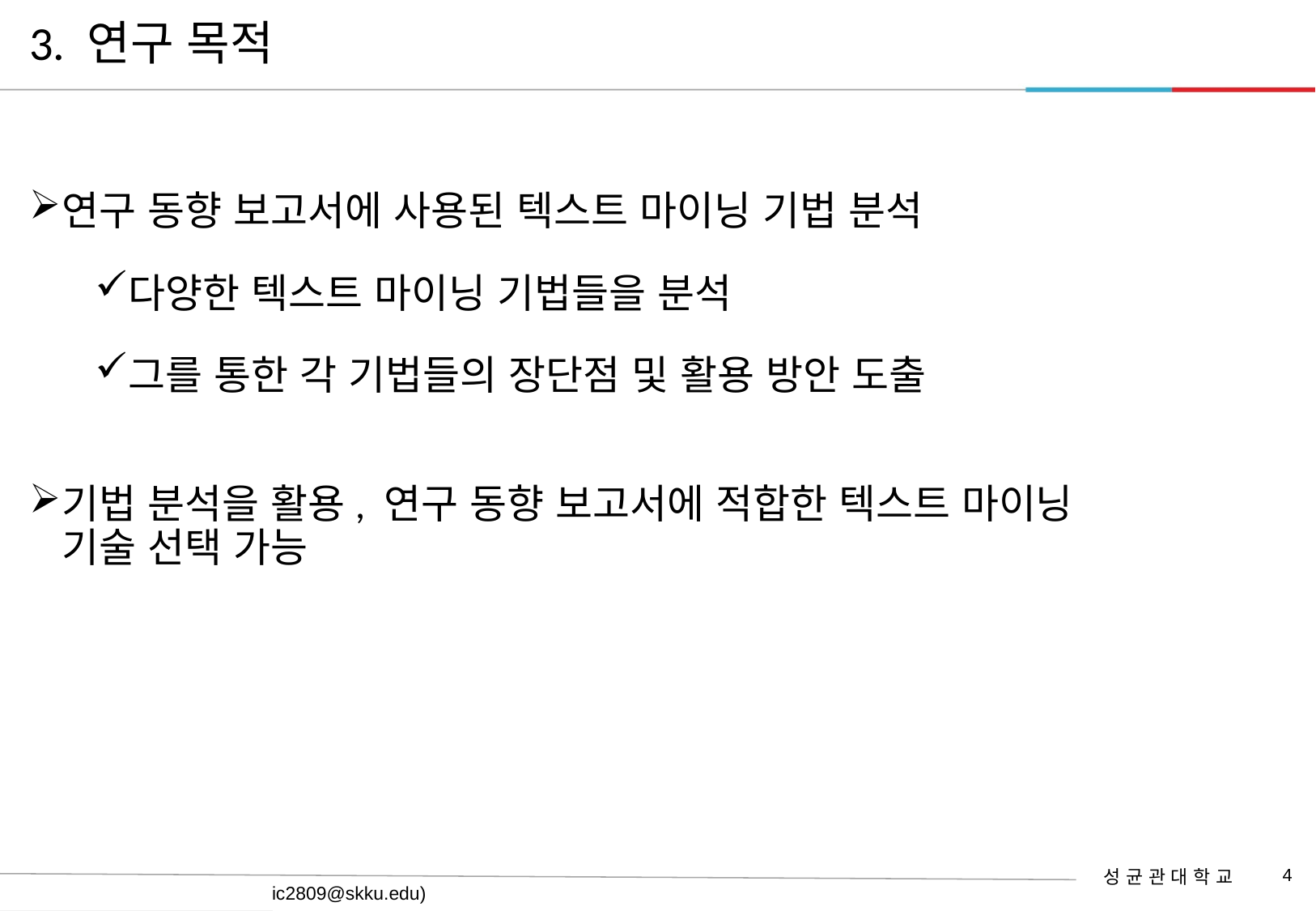

# 3. 연구 목적

연구 동향 보고서에 사용된 텍스트 마이닝 기법 분석
다양한 텍스트 마이닝 기법들을 분석
그를 통한 각 기법들의 장단점 및 활용 방안 도출

기법 분석을 활용, 연구 동향 보고서에 적합한 텍스트 마이닝               기술 선택 가능
4